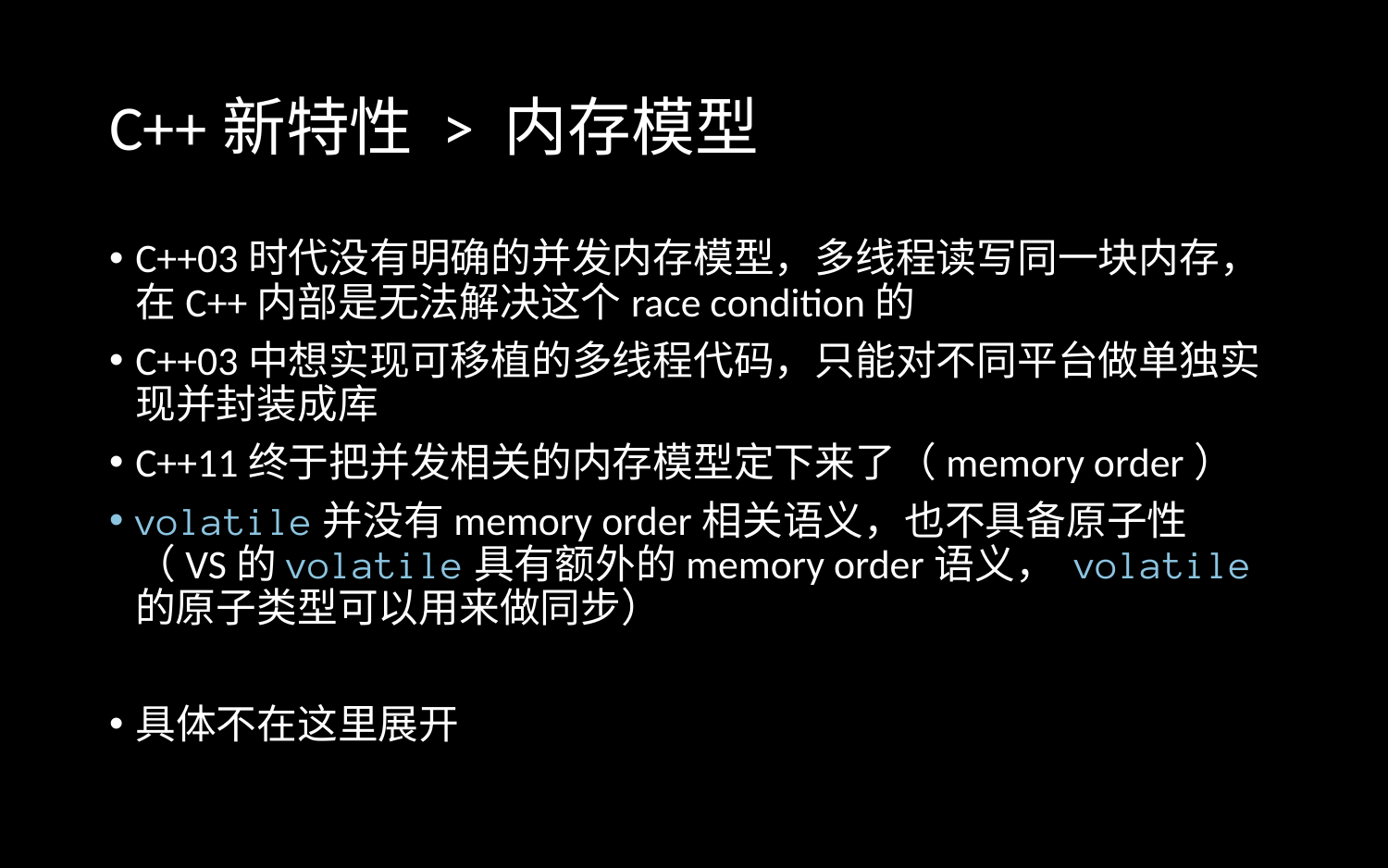

# C++新特性 > 内存模型
C++03时代没有明确的并发内存模型，多线程读写同一块内存，在C++内部是无法解决这个race condition的
C++03中想实现可移植的多线程代码，只能对不同平台做单独实现并封装成库
C++11终于把并发相关的内存模型定下来了（memory order）
volatile并没有memory order相关语义，也不具备原子性（VS的volatile具有额外的memory order语义， volatile的原子类型可以用来做同步）

具体不在这里展开